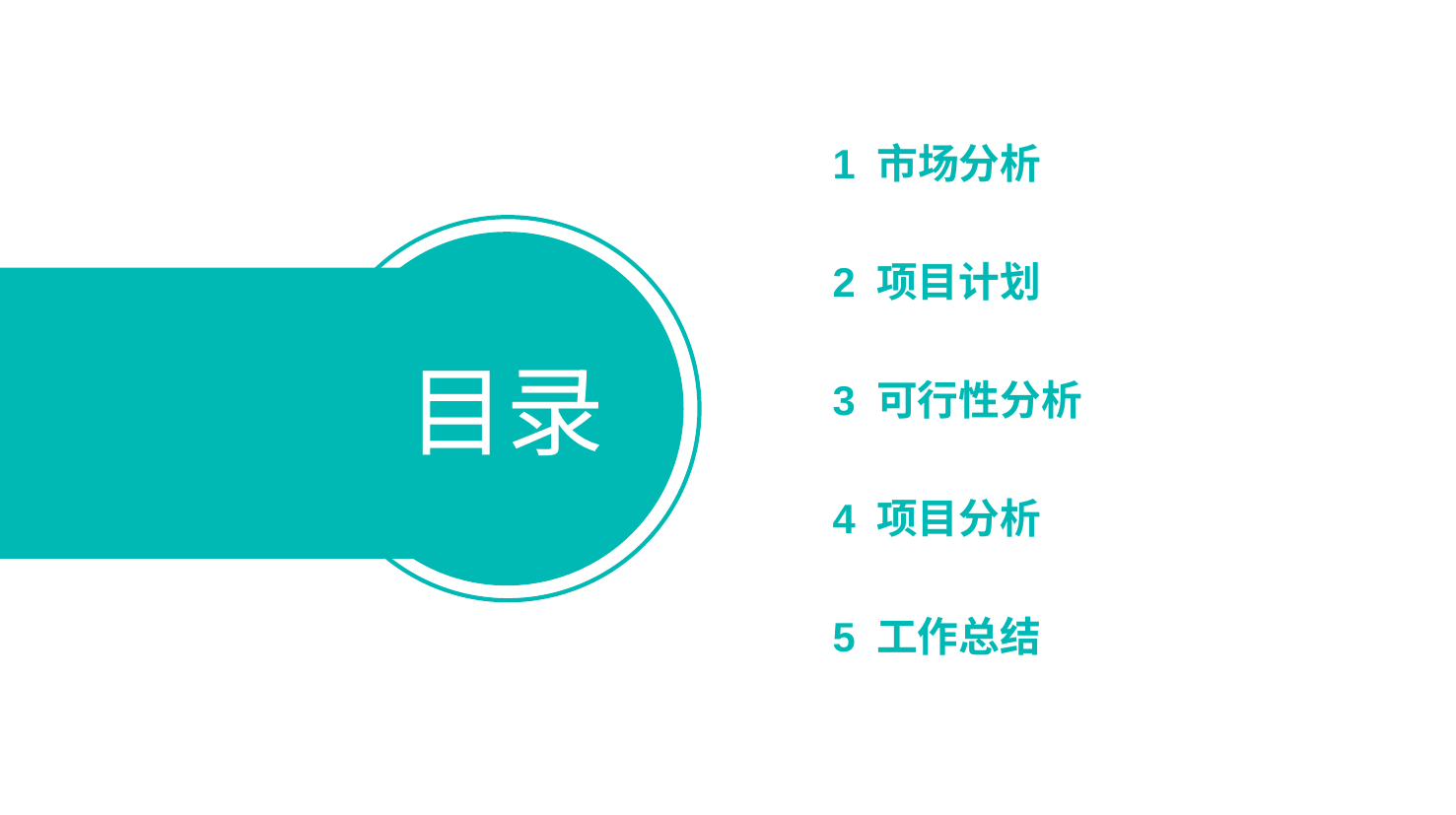

1 市场分析

2 项目计划

3 可行性分析

4 项目分析

5 工作总结

目录